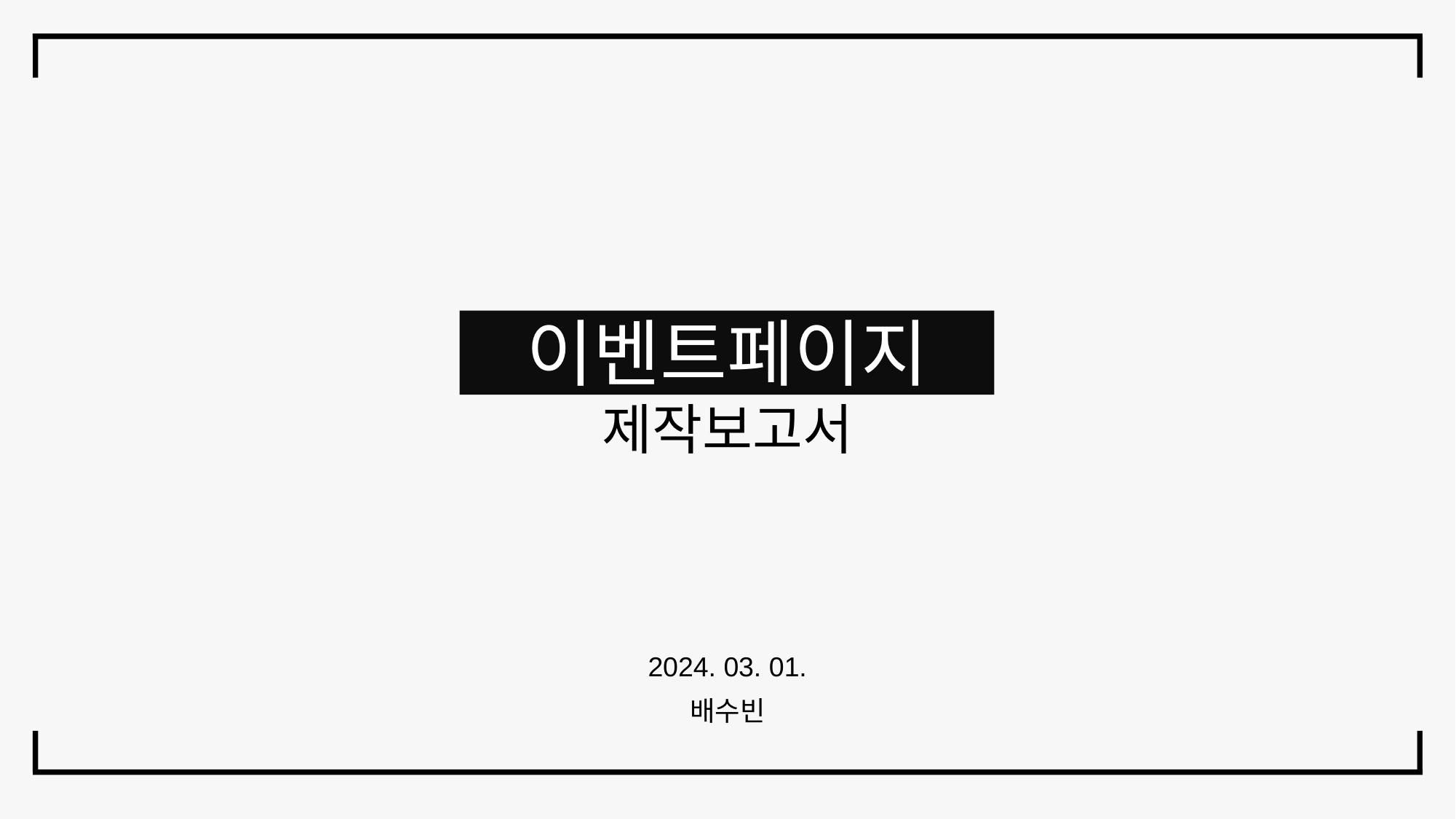

# 이벤트페이지 제작보고서

2024. 03. 01.
배수빈